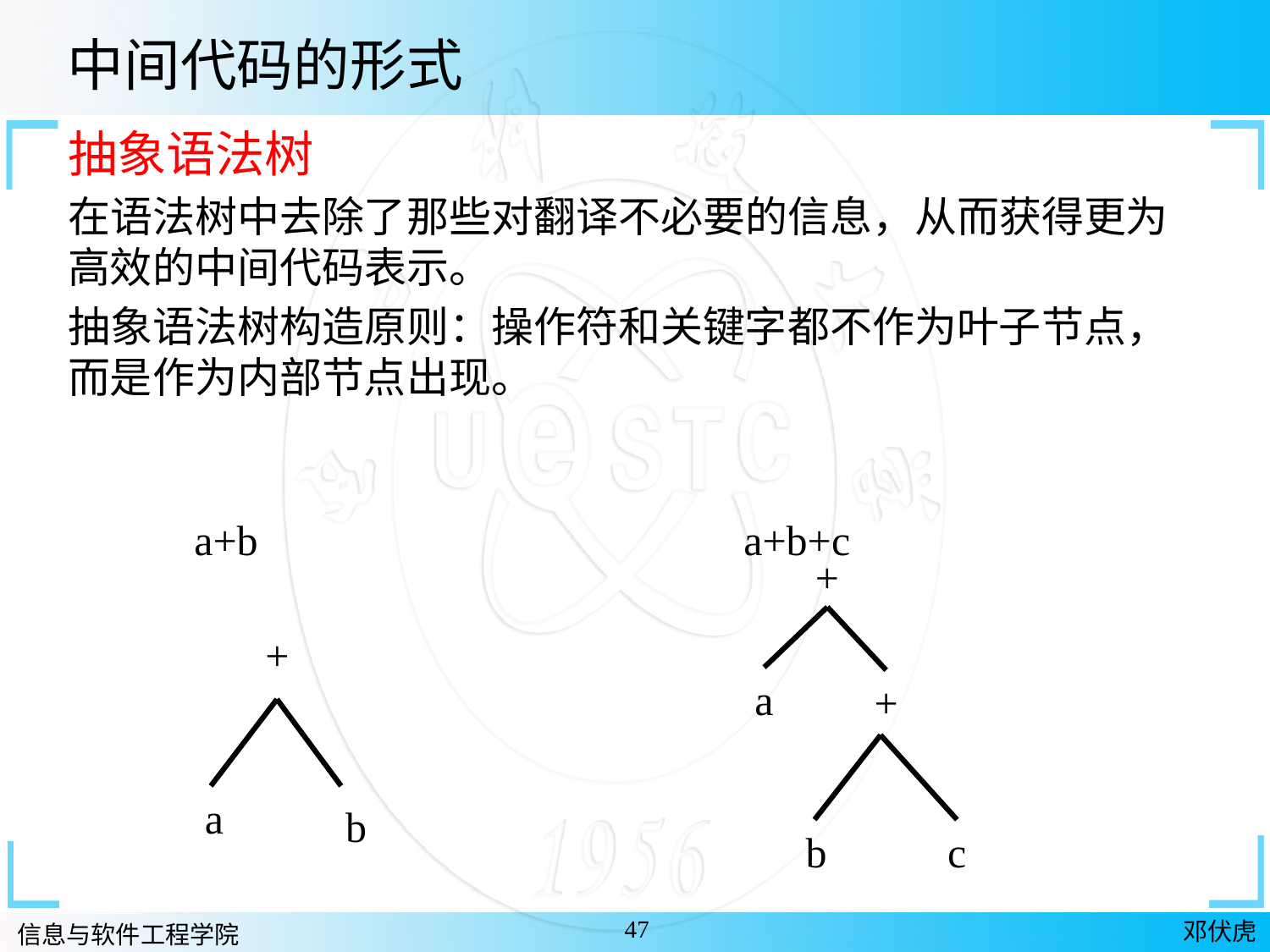

中间代码的形式
抽象语法树
在语法树中去除了那些对翻译不必要的信息，从而获得更为高效的中间代码表示。
抽象语法树构造原则：操作符和关键字都不作为叶子节点，而是作为内部节点出现。

a+b
a+b+c
+
+
a
+
a
b
b
c
47
邓伏虎
信息与软件工程学院